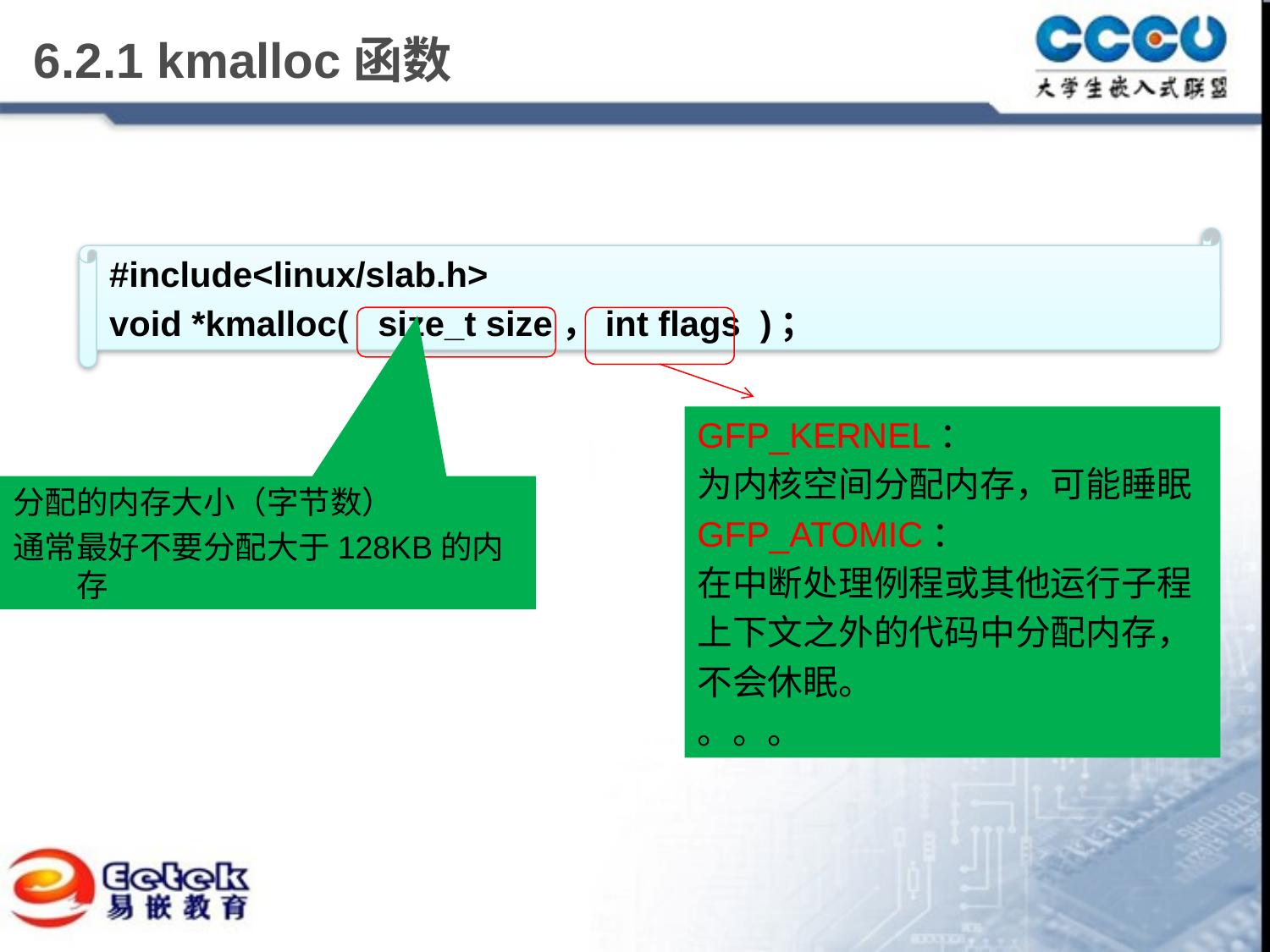

# 6.2.1 kmalloc函数

#include<linux/slab.h>
void *kmalloc(   size_t size，int flags  )；

GFP_KERNEL：
为内核空间分配内存，可能睡眠
GFP_ATOMIC：
在中断处理例程或其他运行子程
上下文之外的代码中分配内存，
不会休眠。
。。。
分配的内存大小（字节数）
通常最好不要分配大于128KB的内存